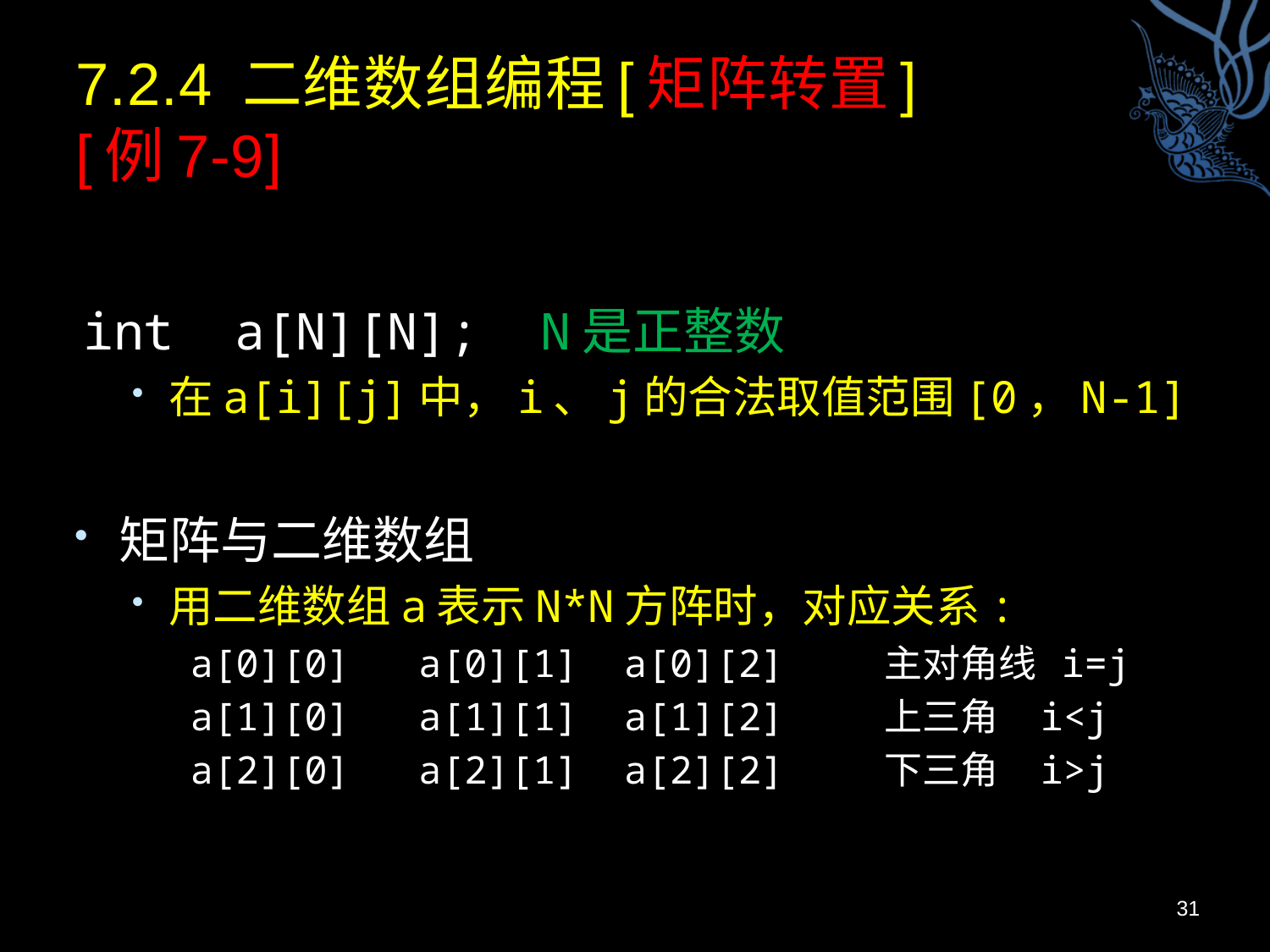

# 7.2.4 二维数组编程[矩阵转置] [例7-9]

int  a[N][N];  N是正整数
在a[i][j]中，i、j的合法取值范围[0，N-1]

矩阵与二维数组
用二维数组a表示N*N方阵时，对应关系:
a[0][0]   a[0][1]  a[0][2]    主对角线  i=j
a[1][0]   a[1][1]  a[1][2]    上三角    i<j
a[2][0]   a[2][1]  a[2][2]    下三角    i>j
31